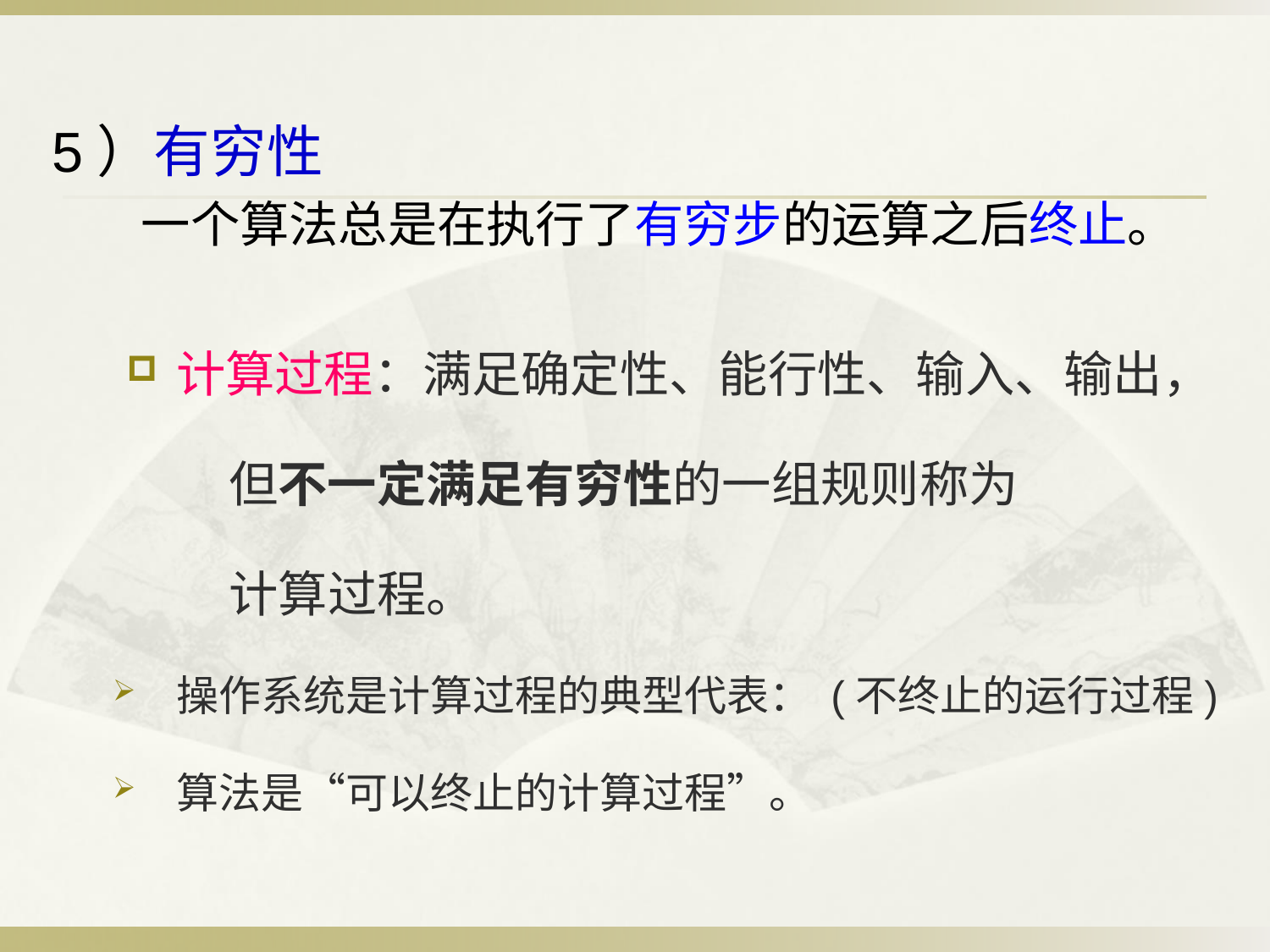

5）有穷性
       一个算法总是在执行了有穷步的运算之后终止。
计算过程：满足确定性、能行性、输入、输出，
               但不一定满足有穷性的一组规则称为
               计算过程。
操作系统是计算过程的典型代表： (不终止的运行过程)
算法是“可以终止的计算过程”。